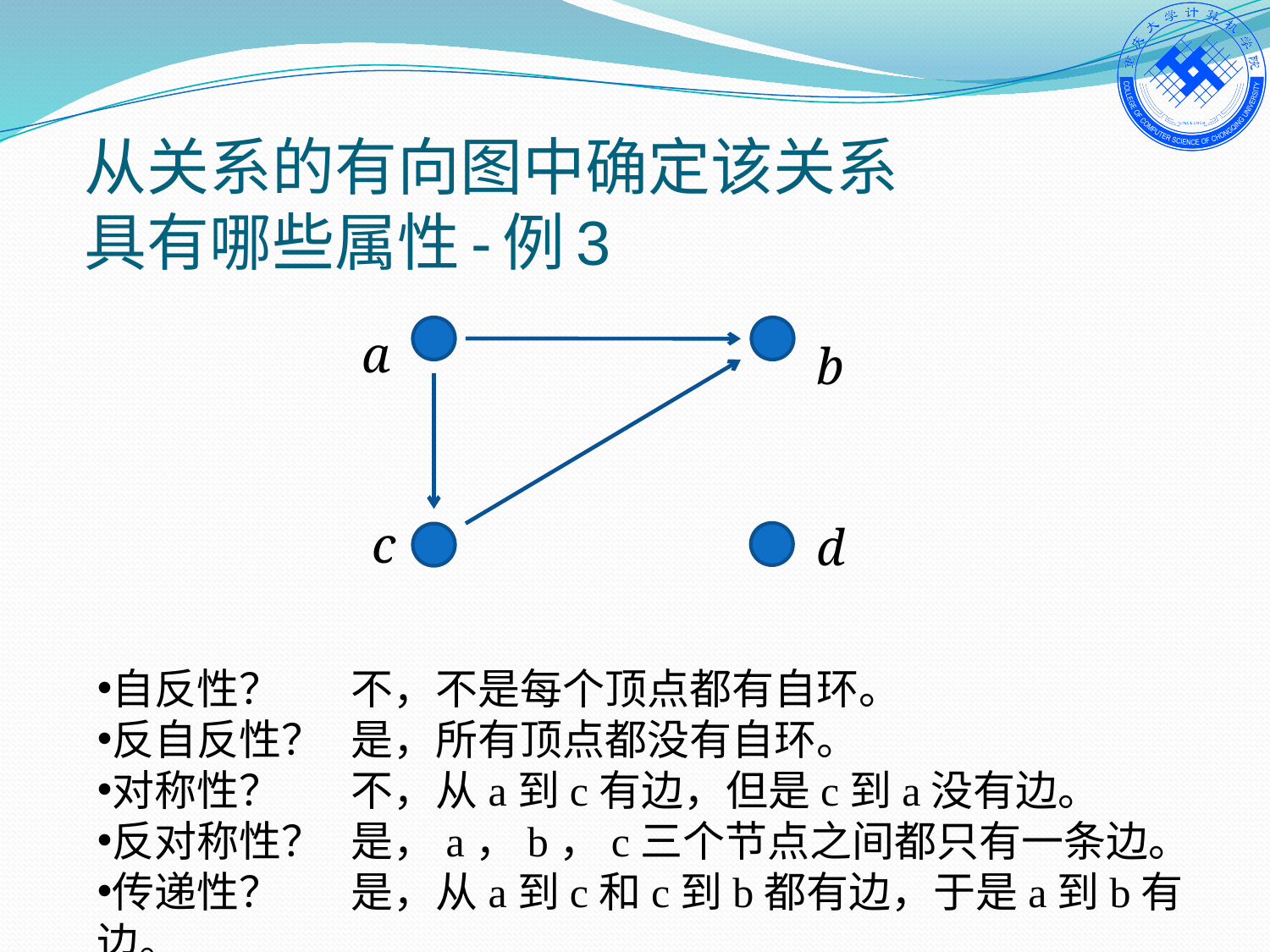

从关系的有向图中确定该关系
具有哪些属性-例3
a

b
c
d

自反性？	不，不是每个顶点都有自环。
反自反性？	是，所有顶点都没有自环。
对称性？	不，从a到c有边，但是c到a没有边。
反对称性？	是，a，b，c三个节点之间都只有一条边。
传递性？	是，从a到c和c到b都有边，于是a到b有边。